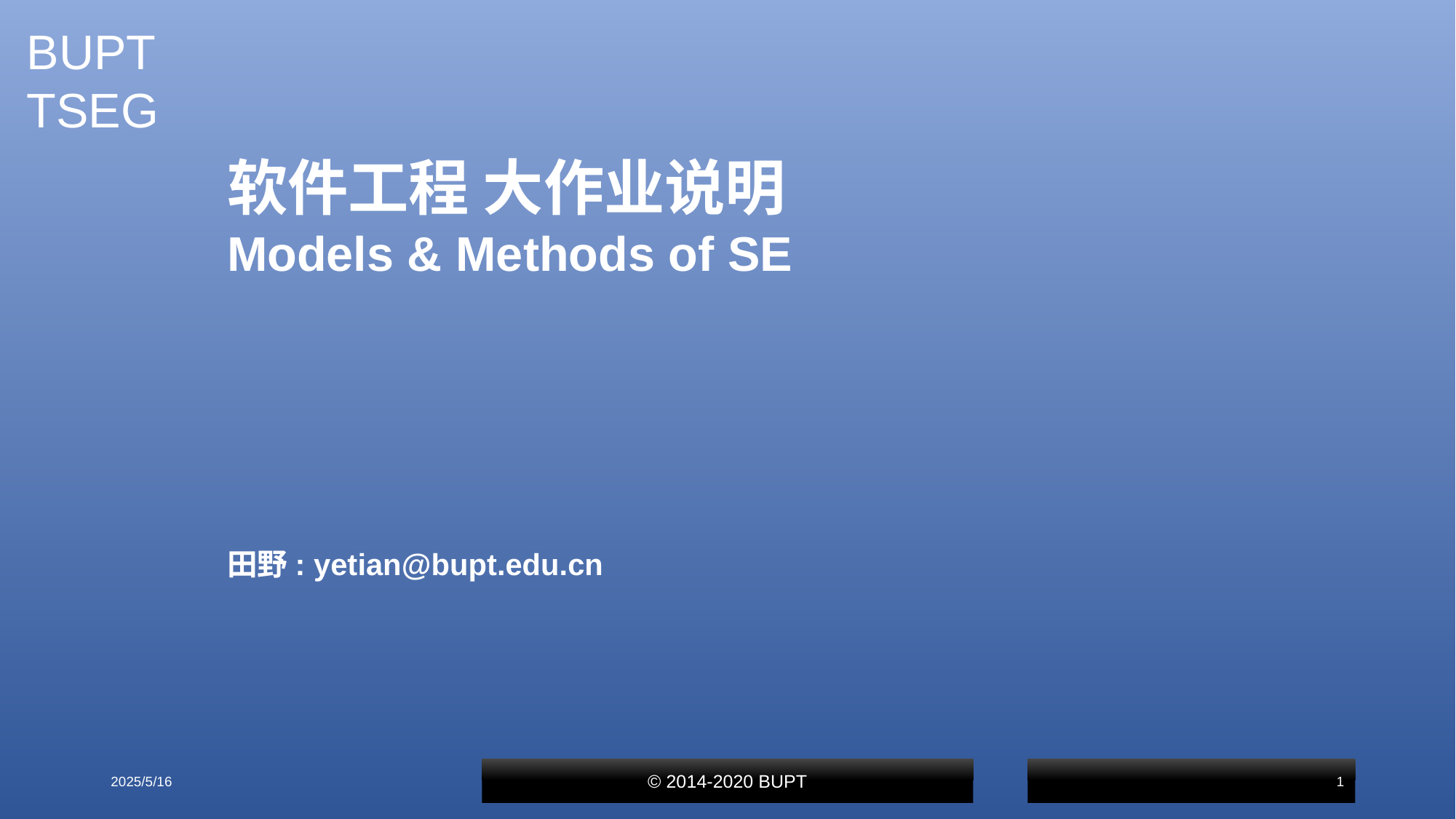

BUPT TSEG
软件工程 大作业说明
Models & Methods of SE
田野: yetian@bupt.edu.cn
2025/5/16
© 2014-2020 BUPT
1